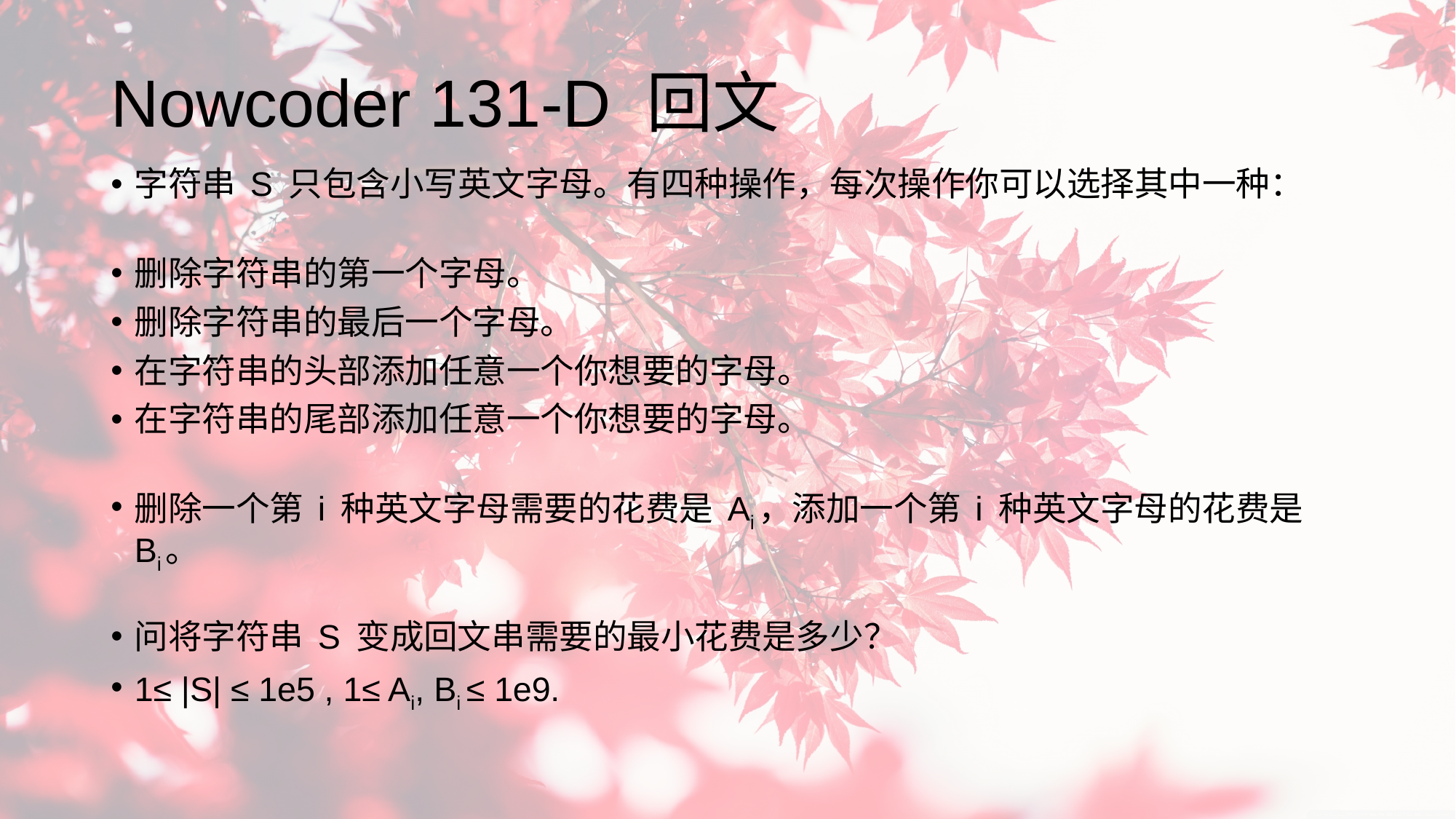

# Nowcoder 131-D 回文
字符串 S 只包含小写英文字母。有四种操作，每次操作你可以选择其中一种：
删除字符串的第一个字母。
删除字符串的最后一个字母。
在字符串的头部添加任意一个你想要的字母。
在字符串的尾部添加任意一个你想要的字母。
删除一个第 i 种英文字母需要的花费是 Ai，添加一个第 i 种英文字母的花费是 Bi。
问将字符串 S 变成回文串需要的最小花费是多少？
1≤ |S| ≤ 1e5 , 1≤ Ai, Bi ≤ 1e9.